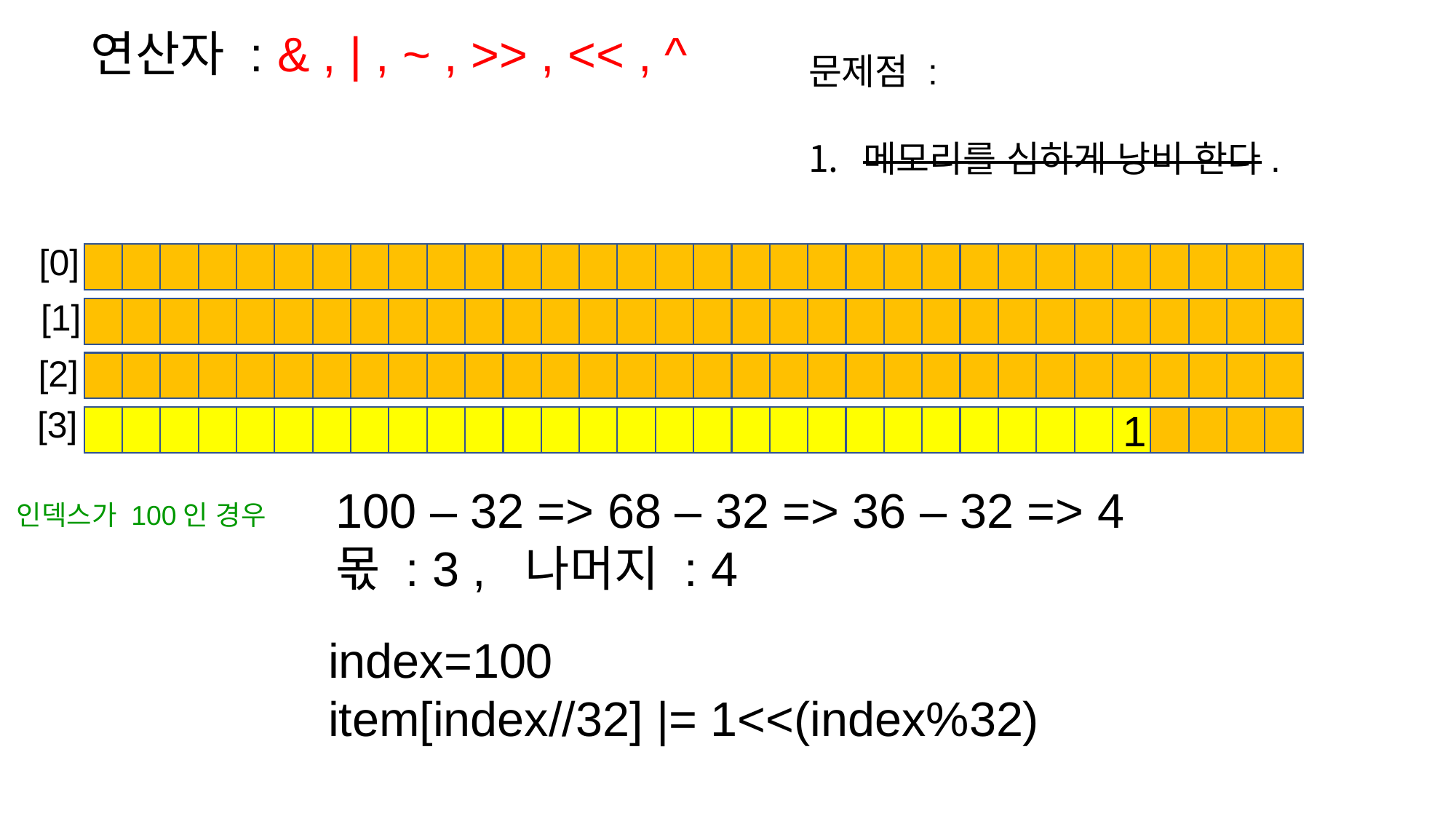

연산자 : & , | , ~ , >> , << , ^
문제점 :

메모리를 심하게 낭비 한다.

[0]

[1]

[2]

[3]

1

100 – 32 => 68 – 32 => 36 – 32 => 4
몫 : 3 ,  나머지 : 4
인덱스가 100인 경우
index=100
item[index//32] |= 1<<(index%32)